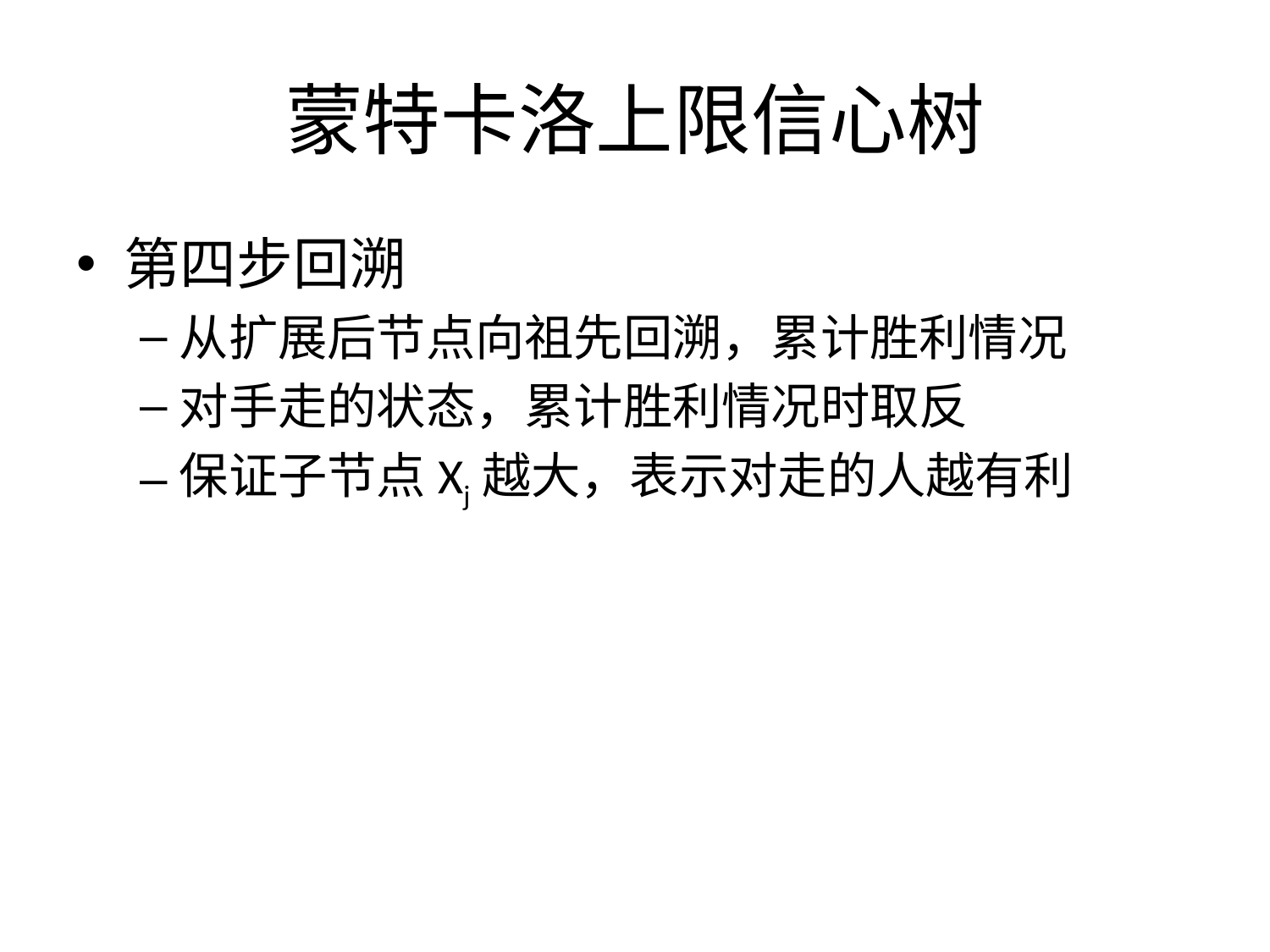

# 蒙特卡洛上限信心树
第四步回溯
从扩展后节点向祖先回溯，累计胜利情况
对手走的状态，累计胜利情况时取反
保证子节点Xj越大，表示对走的人越有利